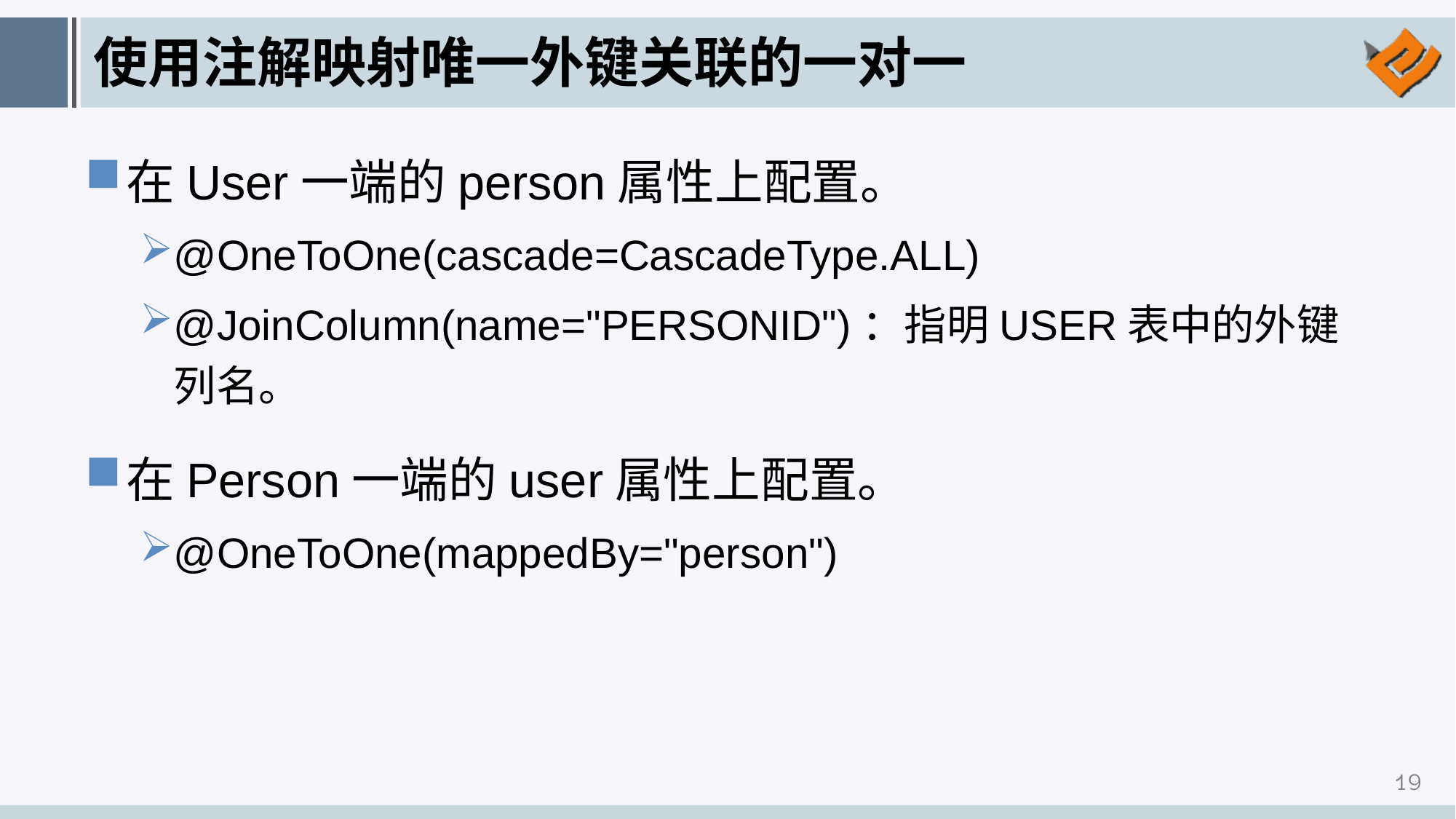

# 使用注解映射唯一外键关联的一对一
在User一端的person属性上配置。
@OneToOne(cascade=CascadeType.ALL)
@JoinColumn(name="PERSONID")：指明USER表中的外键列名。
在Person一端的user属性上配置。
@OneToOne(mappedBy="person")